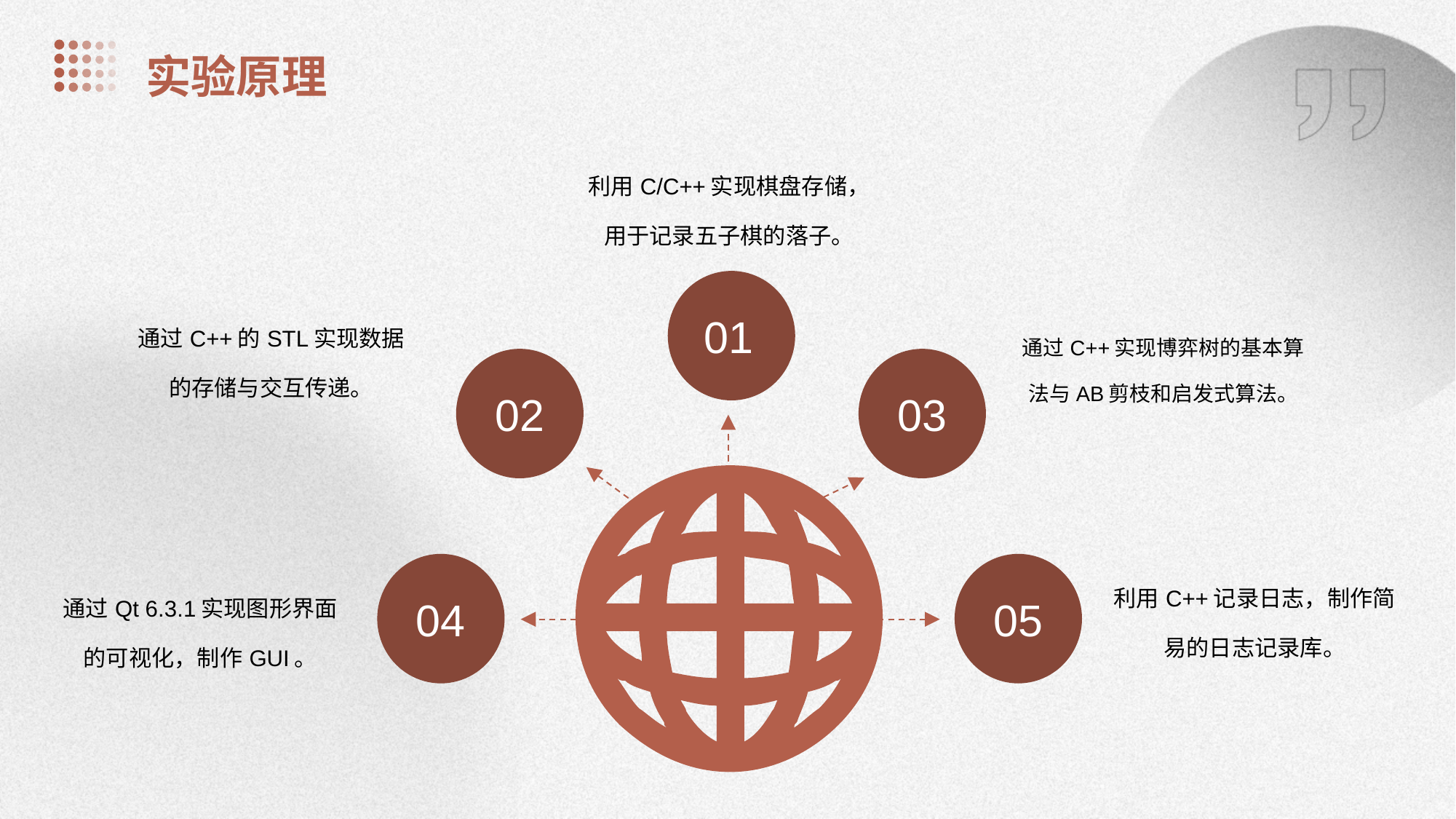

实验原理

利用C/C++实现棋盘存储，用于记录五子棋的落子。

通过C++的STL实现数据的存储与交互传递。
通过C++实现博弈树的基本算法与AB剪枝和启发式算法。
01

02
03

利用C++记录日志，制作简易的日志记录库。
通过Qt 6.3.1实现图形界面的可视化，制作GUI。

04
05